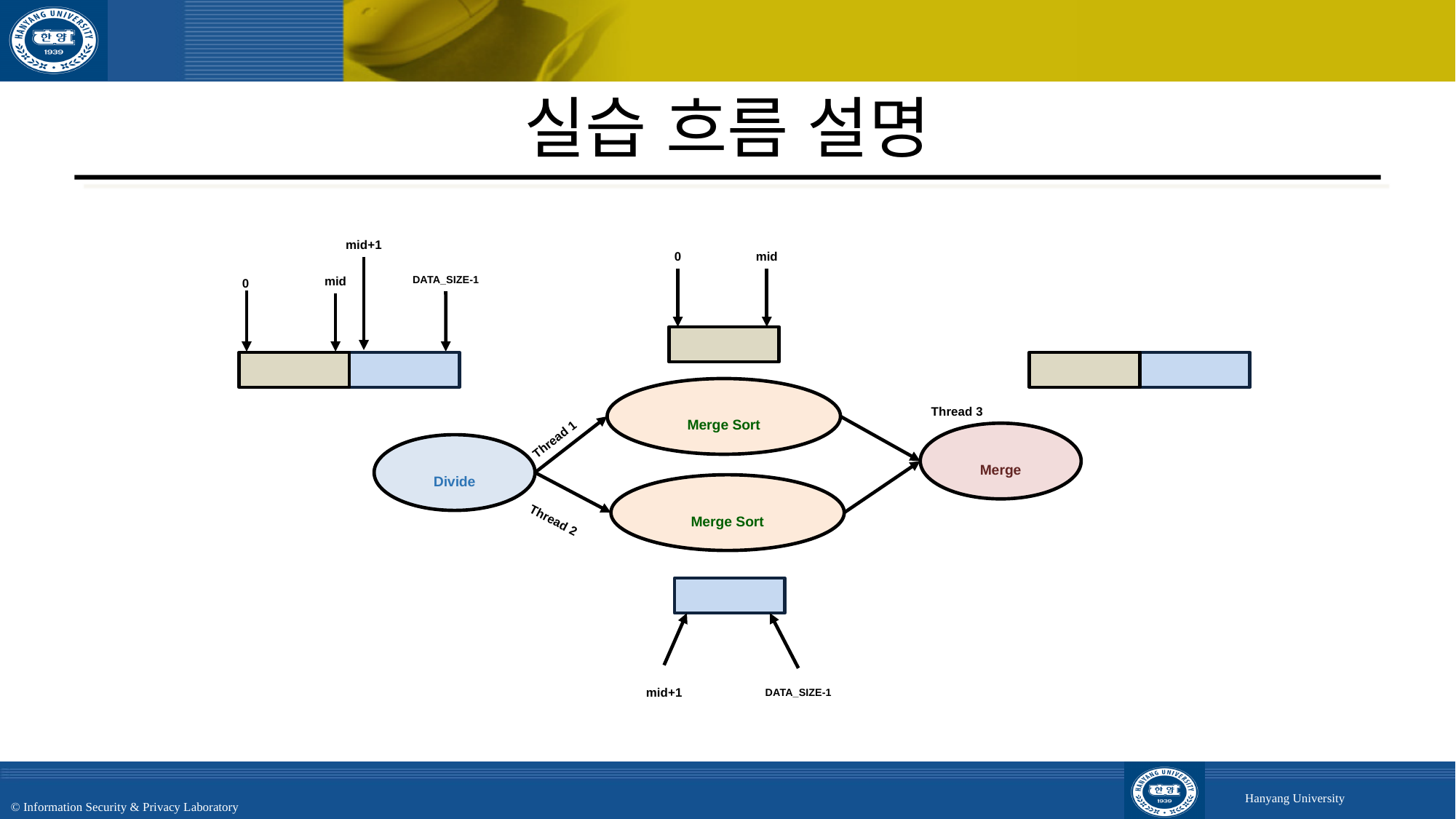

# 실습 흐름 설명
mid+1
0
mid
mid
0
DATA_SIZE-1

Merge Sort
Thread 3
Thread 1
Merge
Divide
Merge Sort
Thread 2

mid+1
DATA_SIZE-1